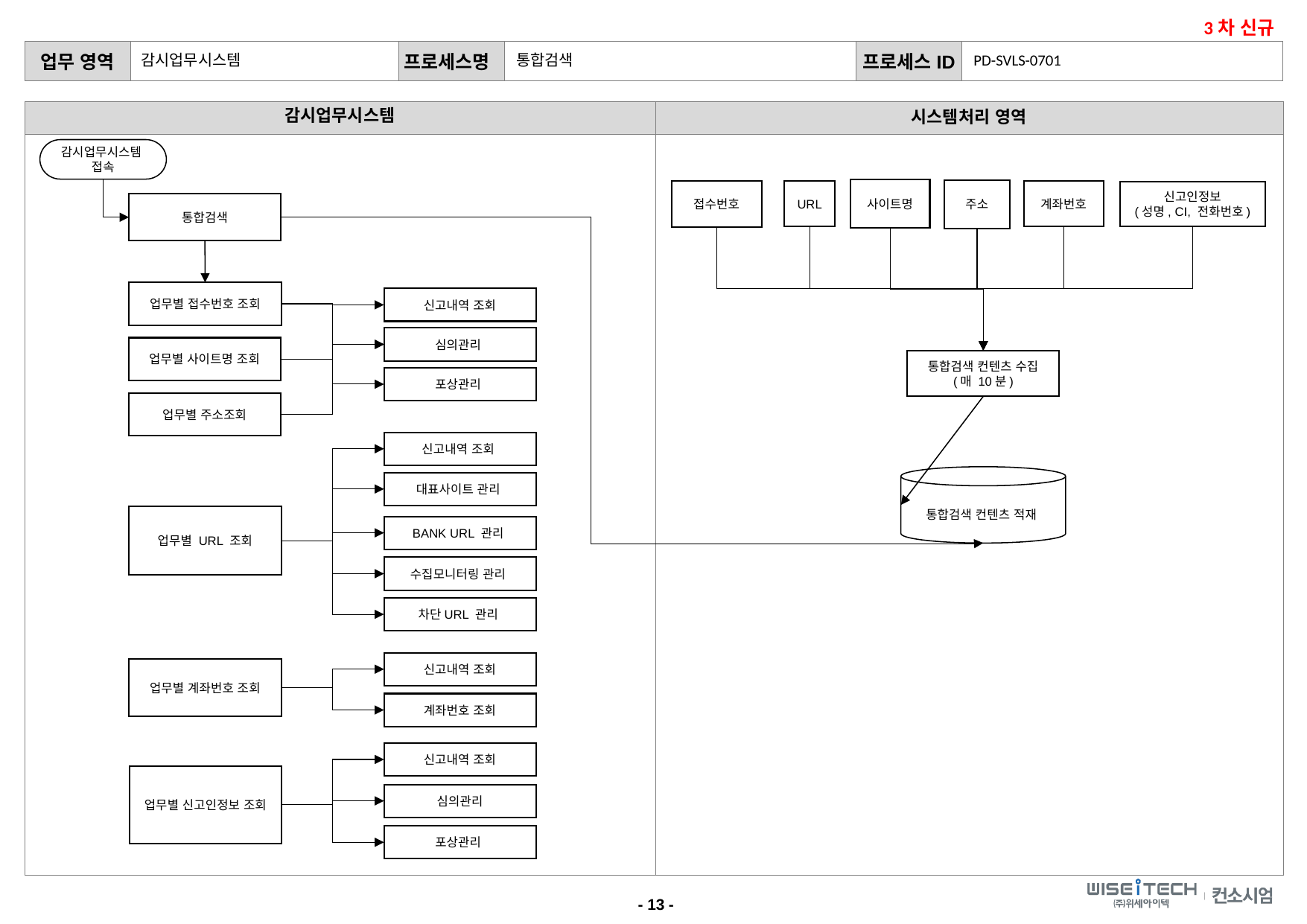

3차 신규
PD-SVLS-0701
감시업무시스템
통합검색
감시업무시스템
시스템처리 영역
감시업무시스템
접속
사이트명
주소
계좌번호
접수번호
URL
신고인정보
(성명, CI, 전화번호)
통합검색
업무별 접수번호 조회
신고내역 조회
심의관리
업무별 사이트명 조회
통합검색 컨텐츠 수집
(매 10분)
포상관리
업무별 주소조회
신고내역 조회
통합검색 컨텐츠 적재
대표사이트 관리
업무별 URL 조회
BANK URL 관리
수집모니터링 관리
차단URL 관리
신고내역 조회
업무별 계좌번호 조회
계좌번호 조회
신고내역 조회
업무별 신고인정보 조회
심의관리
포상관리